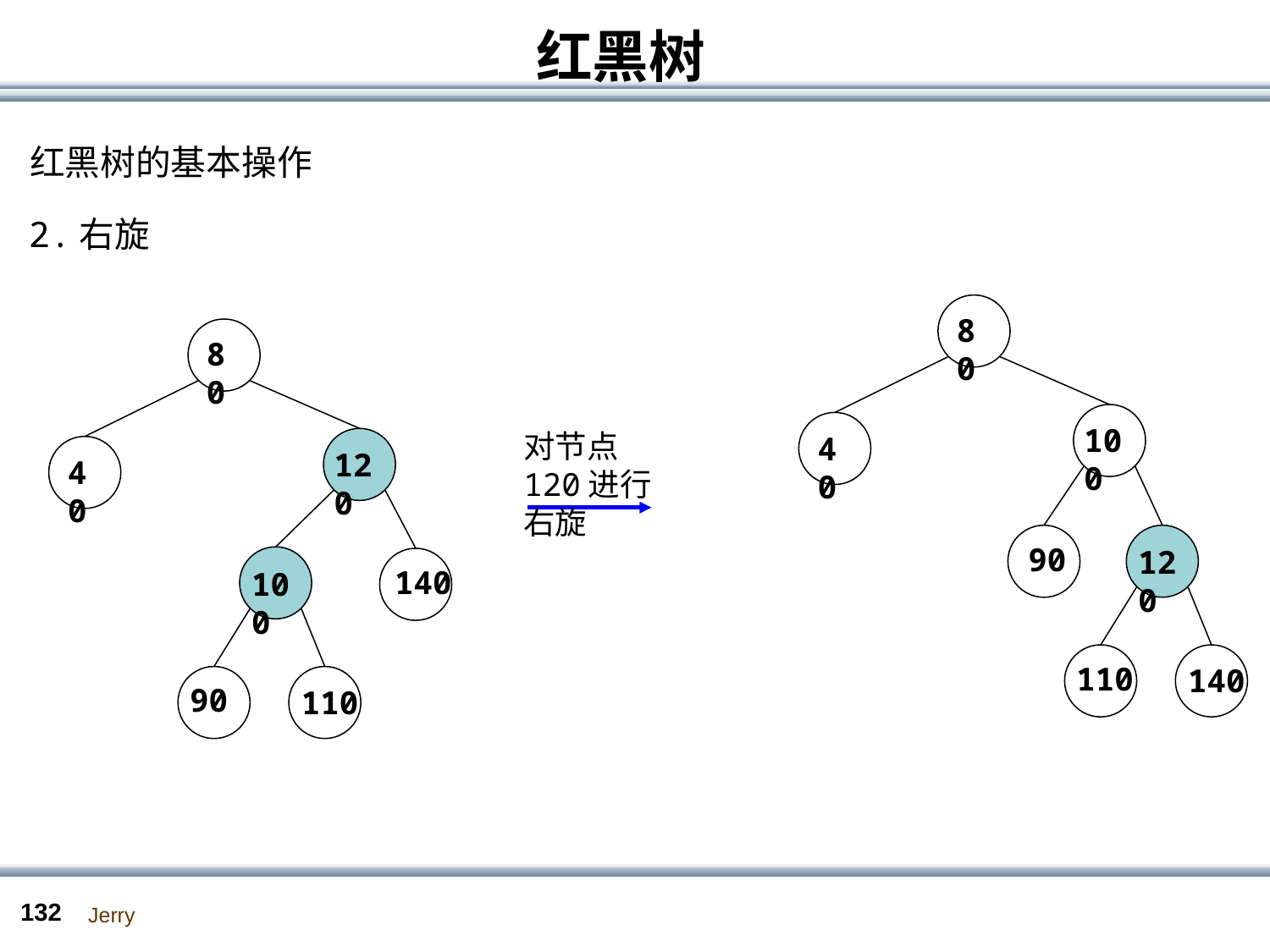

# 红黑树
红黑树的基本操作
2.右旋

80

80

100
对节点120进行右旋
40

120
40

90
120

140
100

110
140

90
110